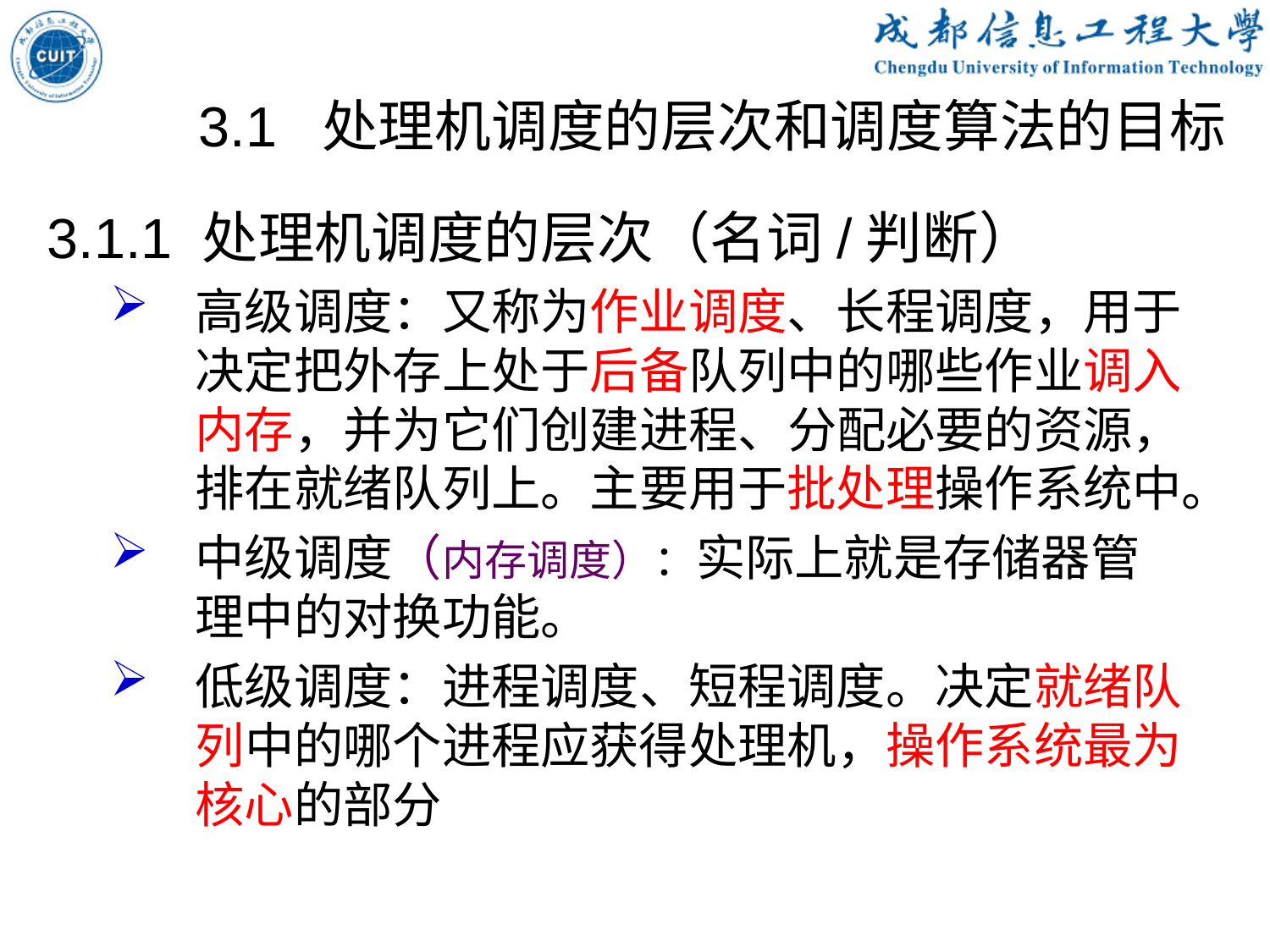

3.1  处理机调度的层次和调度算法的目标
3.1.1 处理机调度的层次（名词/判断）
高级调度：又称为作业调度、长程调度，用于决定把外存上处于后备队列中的哪些作业调入内存，并为它们创建进程、分配必要的资源，排在就绪队列上。主要用于批处理操作系统中。
中级调度（内存调度）：实际上就是存储器管理中的对换功能。
低级调度：进程调度、短程调度。决定就绪队列中的哪个进程应获得处理机，操作系统最为核心的部分